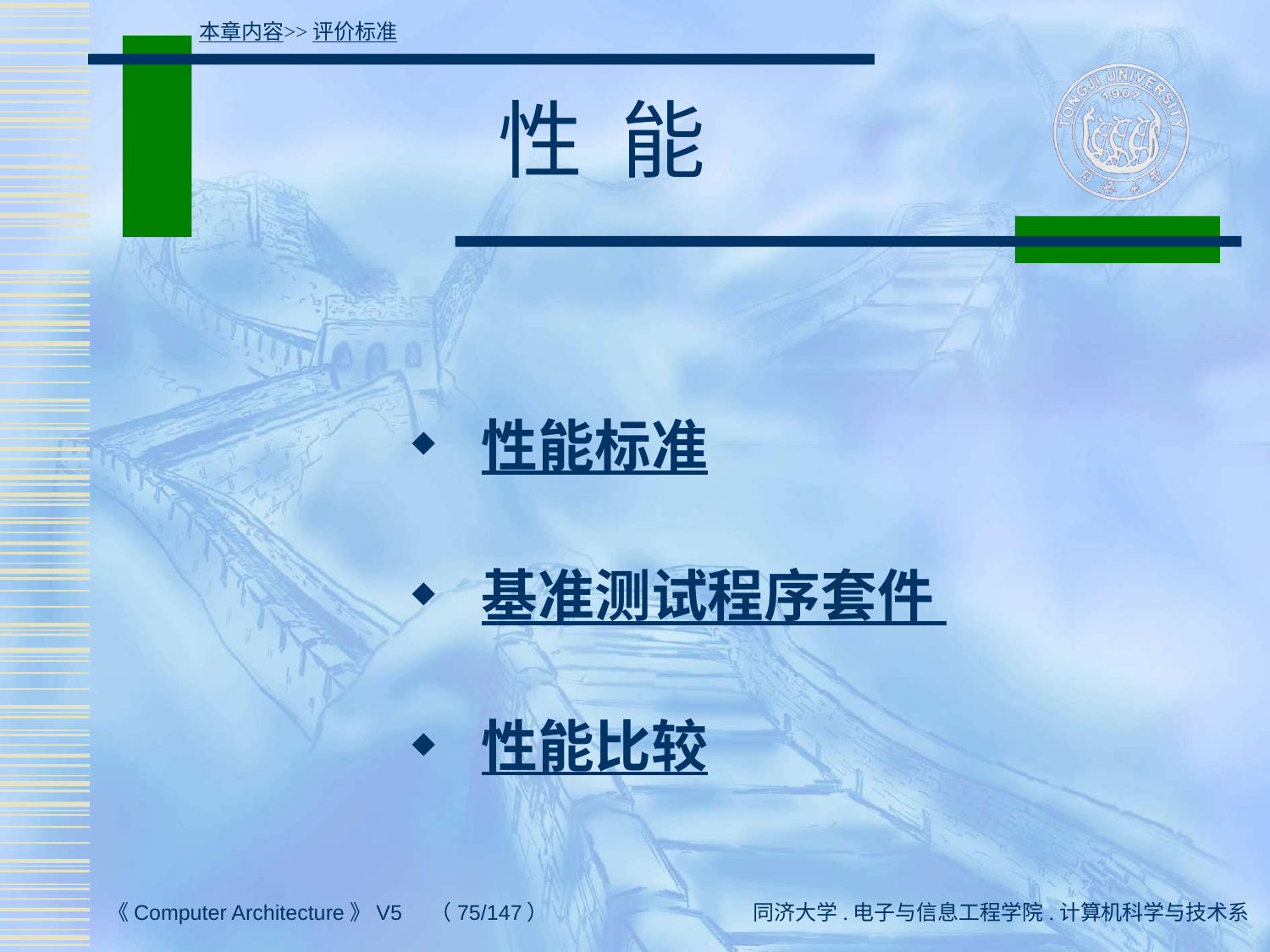

本章内容>>评价标准
# 性  能
 性能标准
 基准测试程序套件
 性能比较